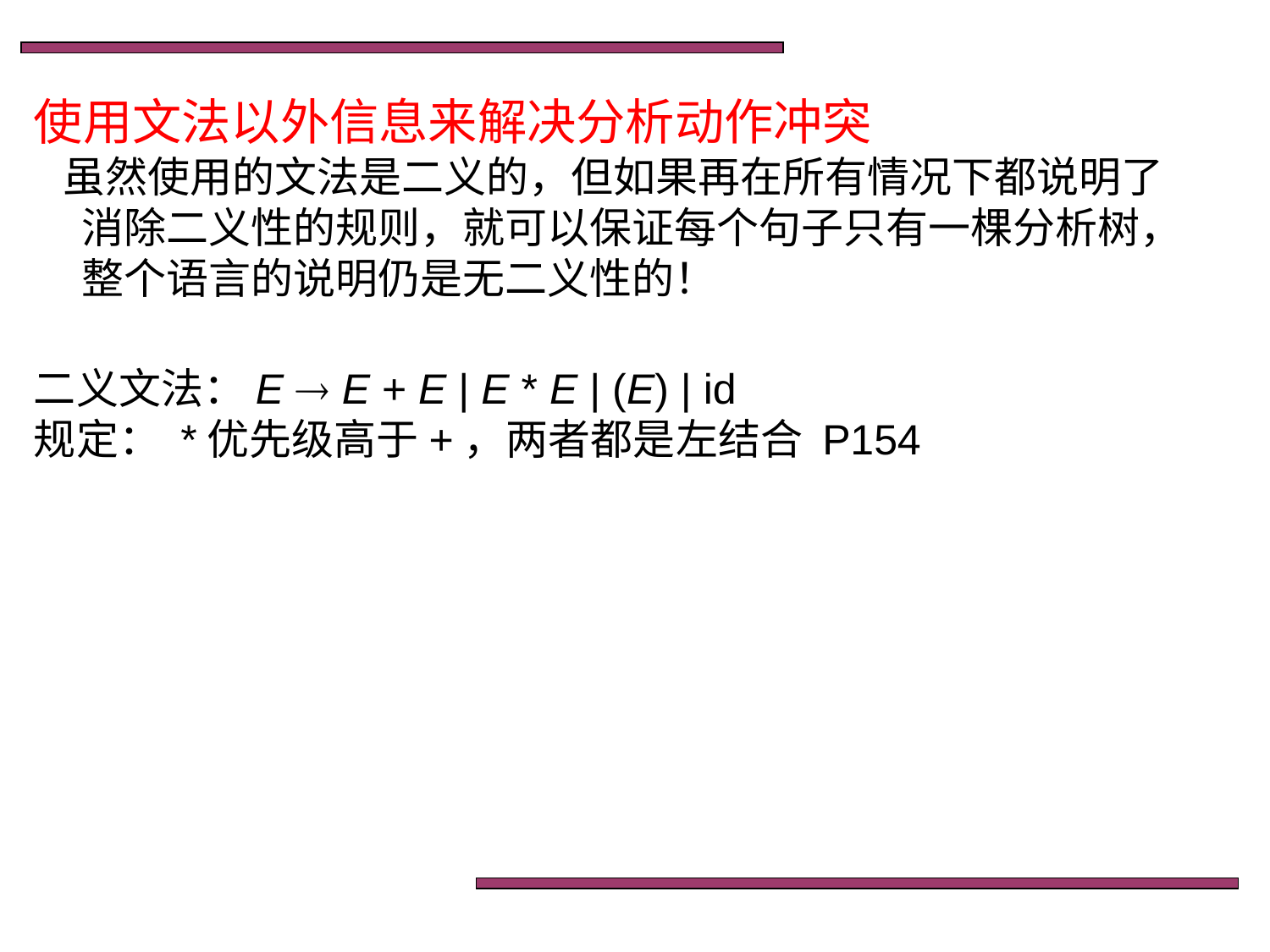

使用文法以外信息来解决分析动作冲突
  虽然使用的文法是二义的，但如果再在所有情况下都说明了消除二义性的规则，就可以保证每个句子只有一棵分析树，整个语言的说明仍是无二义性的！

二义文法：E → E + E | E * E | (E) | id
规定： *优先级高于+，两者都是左结合 P154